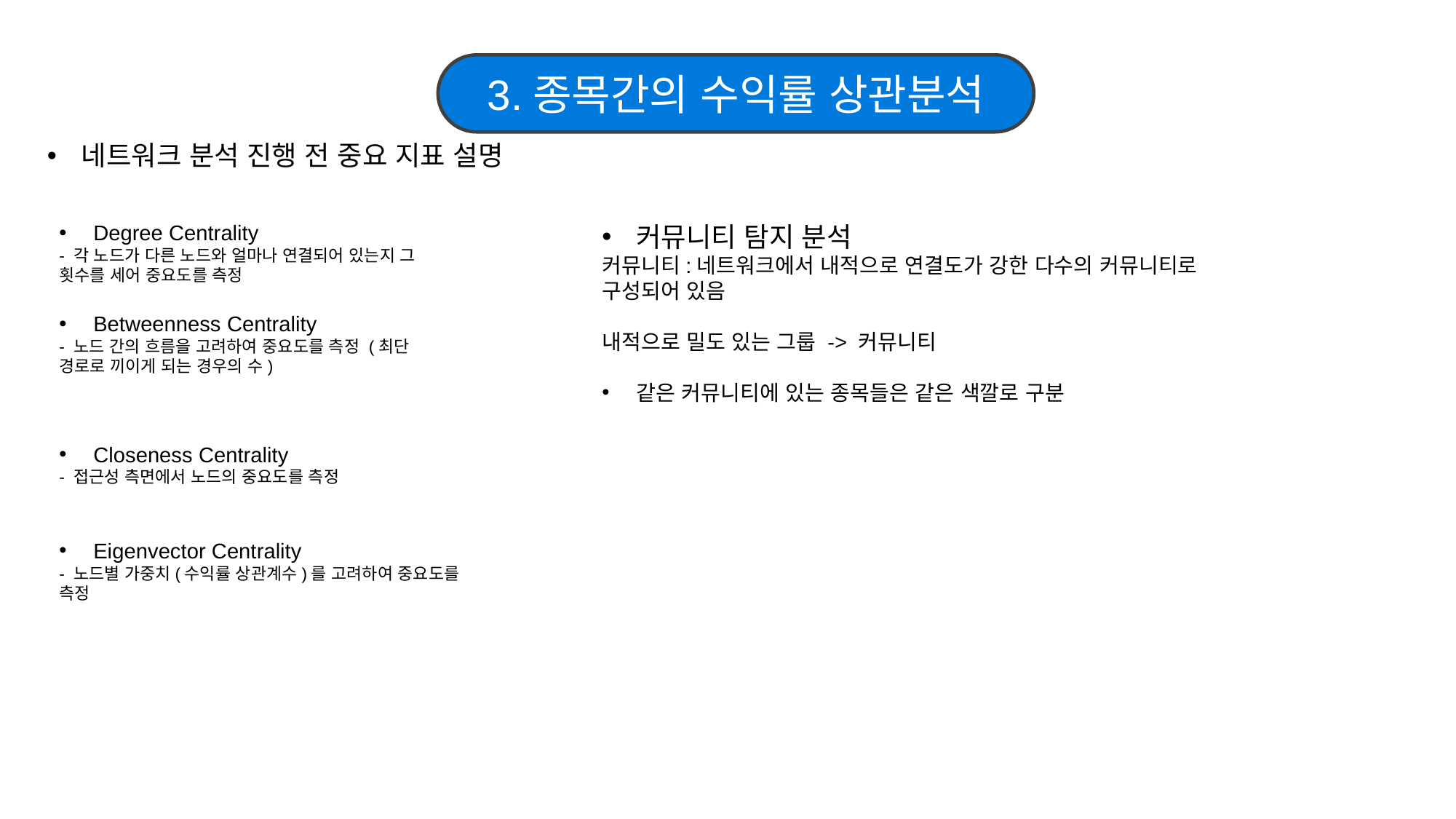

3.종목간의 수익률 상관분석
네트워크 분석 진행 전 중요 지표 설명

Degree Centrality
- 각 노드가 다른 노드와 얼마나 연결되어 있는지 그 횟수를 세어 중요도를 측정

Betweenness Centrality
- 노드 간의 흐름을 고려하여 중요도를 측정 (최단 경로로 끼이게 되는 경우의 수)
커뮤니티 탐지 분석
커뮤니티:네트워크에서 내적으로 연결도가 강한 다수의 커뮤니티로 구성되어 있음

내적으로 밀도 있는 그룹 -> 커뮤니티

같은 커뮤니티에 있는 종목들은 같은 색깔로 구분

Closeness Centrality
- 접근성 측면에서 노드의 중요도를 측정

Eigenvector Centrality
- 노드별 가중치(수익률 상관계수)를 고려하여 중요도를 측정